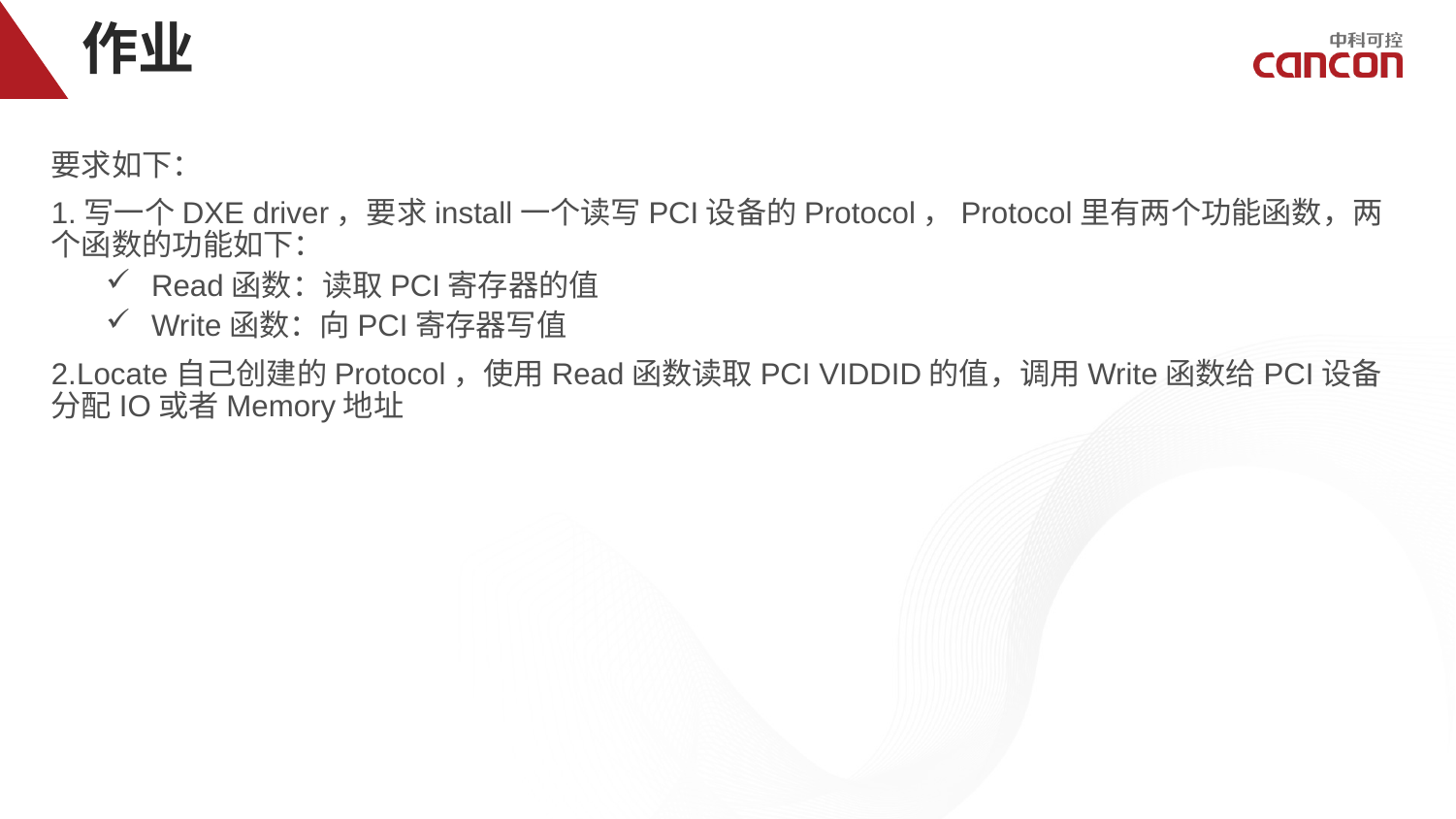

# 作业
要求如下：
1.写一个DXE driver，要求install一个读写PCI设备的Protocol，Protocol里有两个功能函数，两个函数的功能如下：
Read函数：读取PCI寄存器的值
Write函数：向PCI寄存器写值
2.Locate自己创建的Protocol，使用Read函数读取PCI VIDDID的值，调用Write函数给PCI设备分配IO或者Memory地址